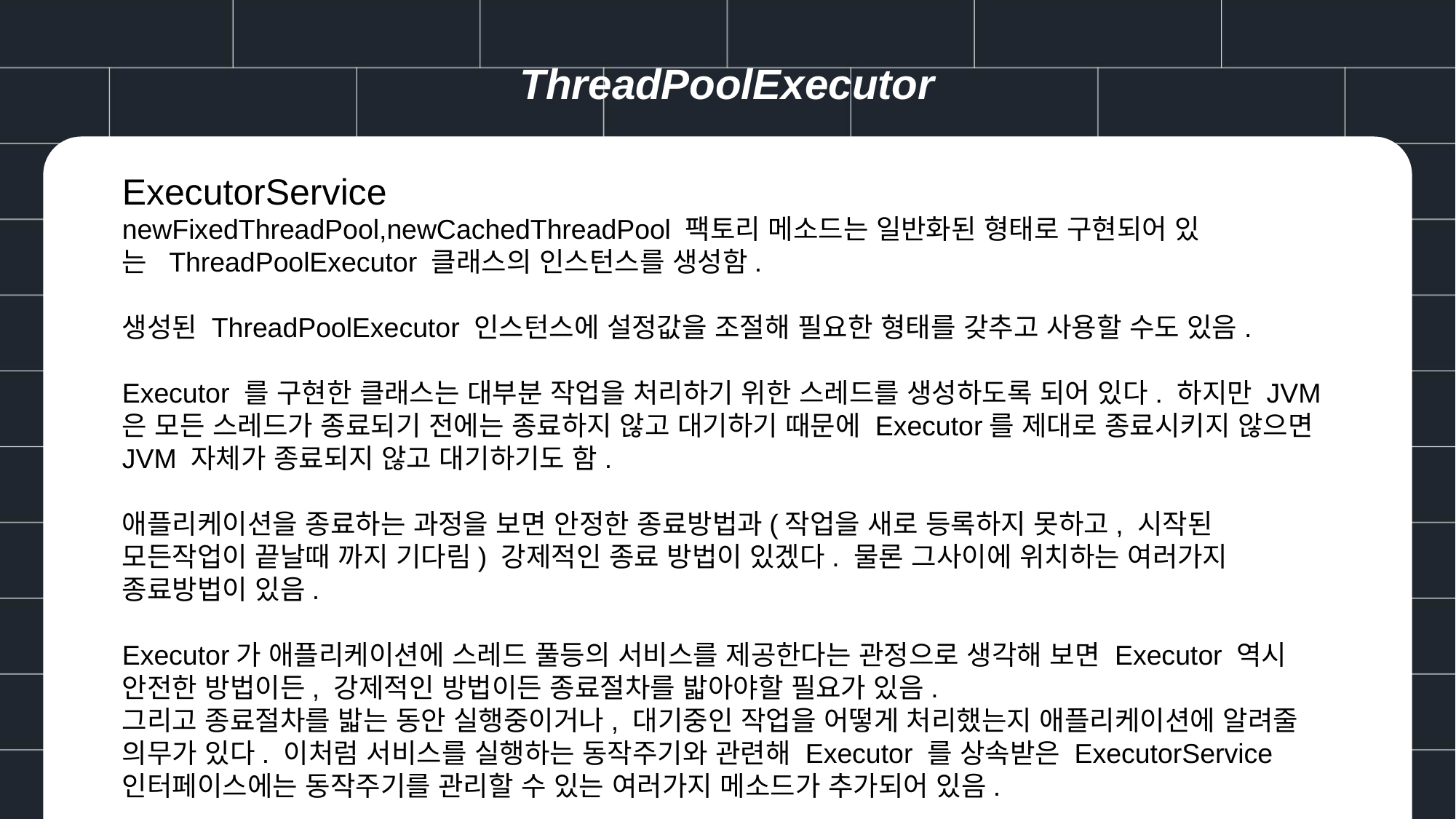

ThreadPoolExecutor
ExecutorService
newFixedThreadPool,newCachedThreadPool 팩토리 메소드는 일반화된 형태로 구현되어 있는  ThreadPoolExecutor 클래스의 인스턴스를 생성함.

생성된 ThreadPoolExecutor 인스턴스에 설정값을 조절해 필요한 형태를 갖추고 사용할 수도 있음.

Executor 를 구현한 클래스는 대부분 작업을 처리하기 위한 스레드를 생성하도록 되어 있다. 하지만 JVM 은 모든 스레드가 종료되기 전에는 종료하지 않고 대기하기 때문에 Executor를 제대로 종료시키지 않으면 JVM 자체가 종료되지 않고 대기하기도 함.

애플리케이션을 종료하는 과정을 보면 안정한 종료방법과(작업을 새로 등록하지 못하고, 시작된 모든작업이 끝날때 까지 기다림) 강제적인 종료 방법이 있겠다. 물론 그사이에 위치하는 여러가지 종료방법이 있음.

Executor가 애플리케이션에 스레드 풀등의 서비스를 제공한다는 관정으로 생각해 보면 Executor 역시 안전한 방법이든, 강제적인 방법이든 종료절차를 밟아야할 필요가 있음.
그리고 종료절차를 밟는 동안 실행중이거나, 대기중인 작업을 어떻게 처리했는지 애플리케이션에 알려줄 의무가 있다. 이처럼 서비스를 실행하는 동작주기와 관련해 Executor 를 상속받은 ExecutorService 인터페이스에는 동작주기를 관리할 수 있는 여러가지 메소드가 추가되어 있음.